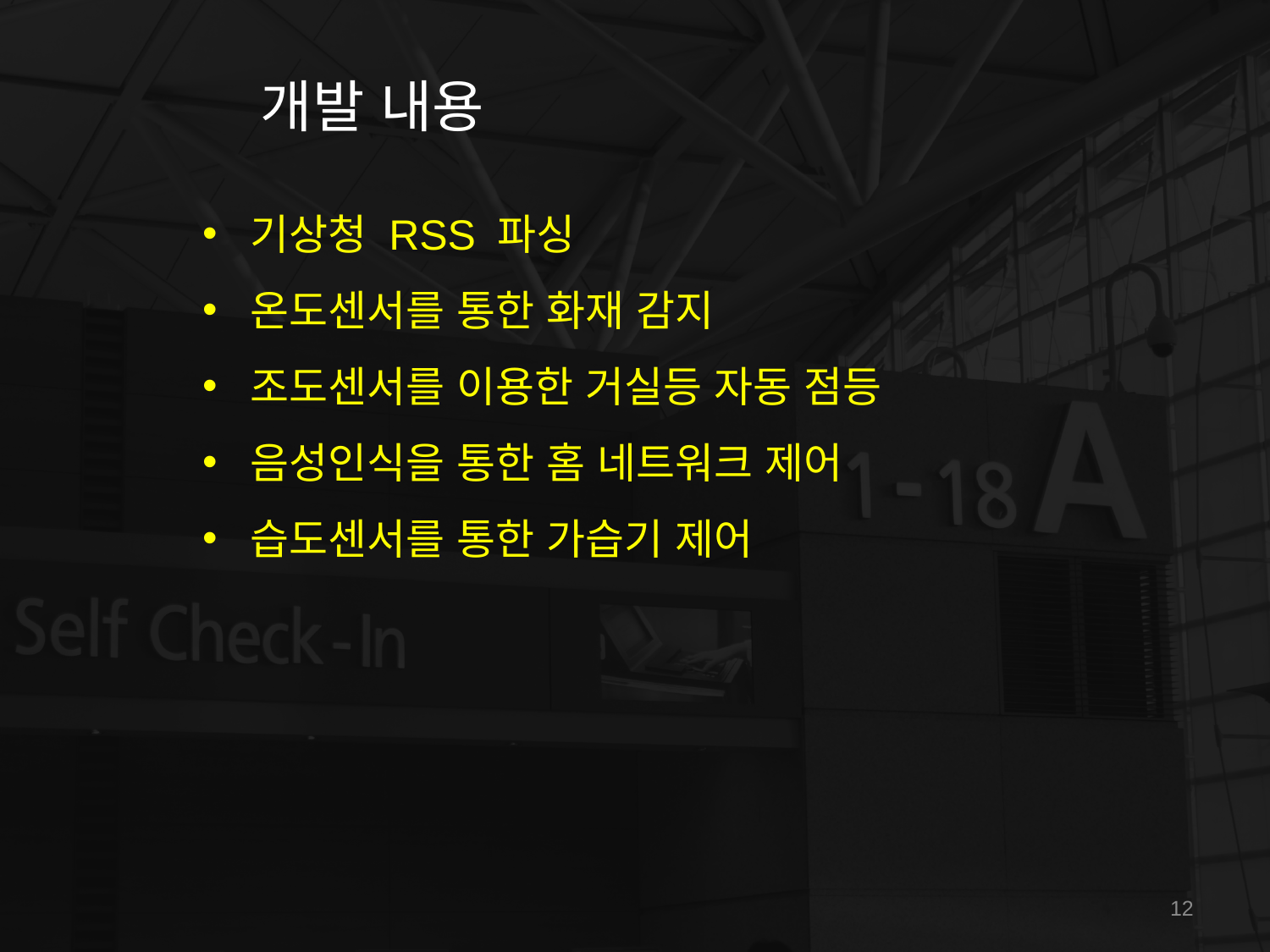

개발 내용
기상청 RSS 파싱
온도센서를 통한 화재 감지
조도센서를 이용한 거실등 자동 점등
음성인식을 통한 홈 네트워크 제어
습도센서를 통한 가습기 제어
12